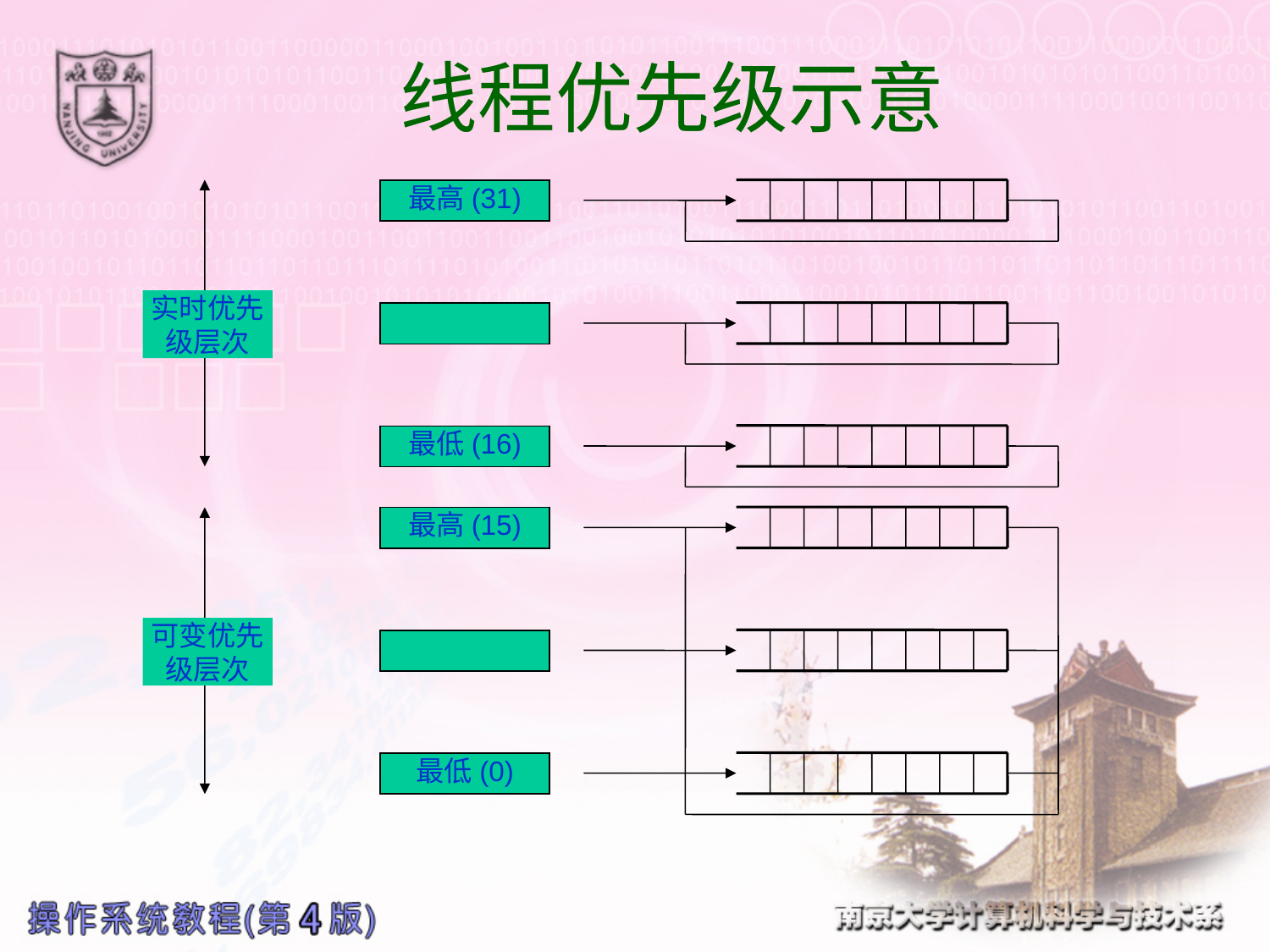

# 线程优先级示意

最高(31)

实时优先
级层次

最低(16)

最高(15)

可变优先
级层次

最低(0)